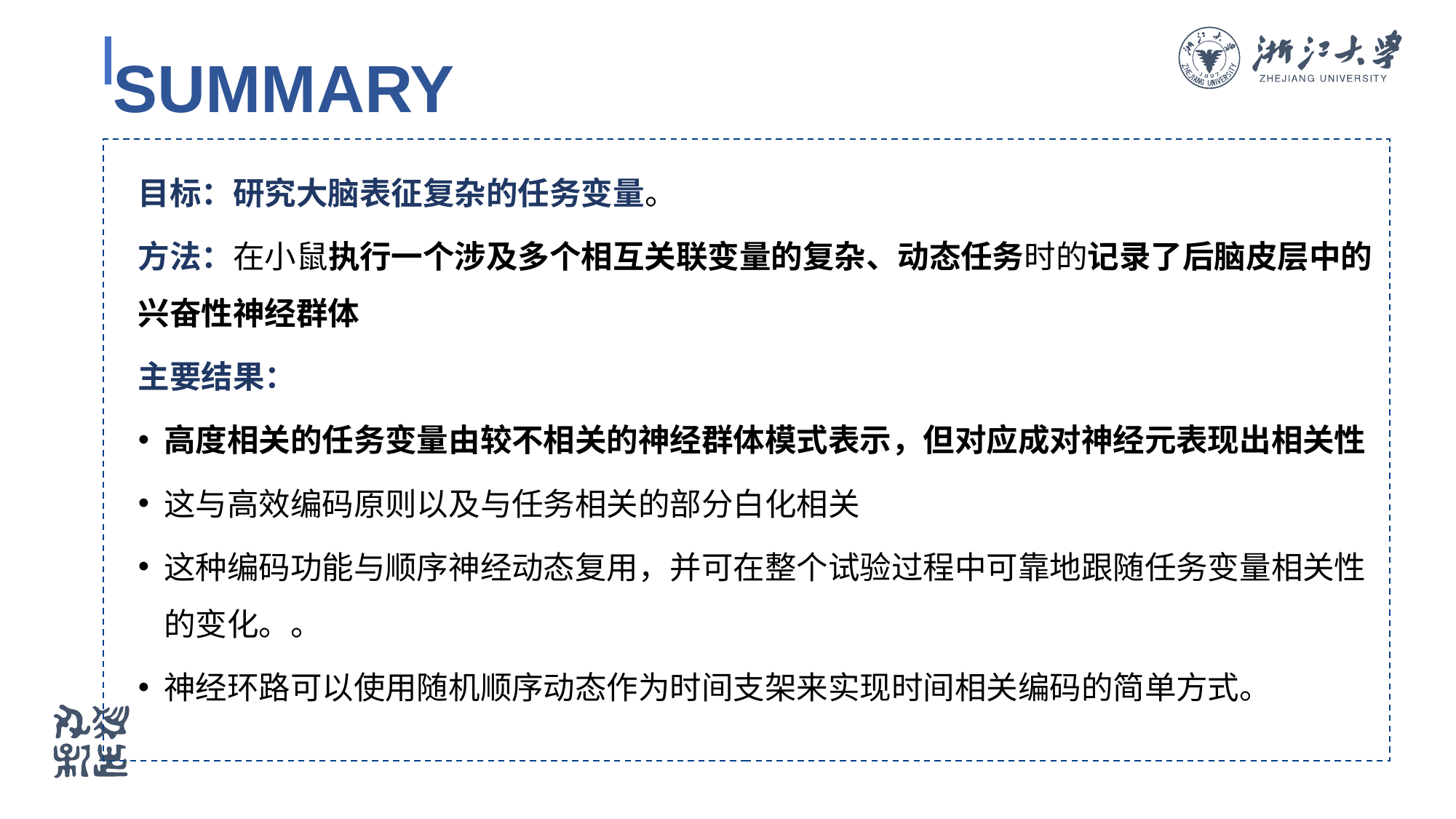

SUMMARY

目标：研究大脑表征复杂的任务变量。
方法：在小鼠执行一个涉及多个相互关联变量的复杂、动态任务时的记录了后脑皮层中的兴奋性神经群体
主要结果：
高度相关的任务变量由较不相关的神经群体模式表示，但对应成对神经元表现出相关性
这与高效编码原则以及与任务相关的部分白化相关
这种编码功能与顺序神经动态复用，并可在整个试验过程中可靠地跟随任务变量相关性的变化。。
神经环路可以使用随机顺序动态作为时间支架来实现时间相关编码的简单方式。